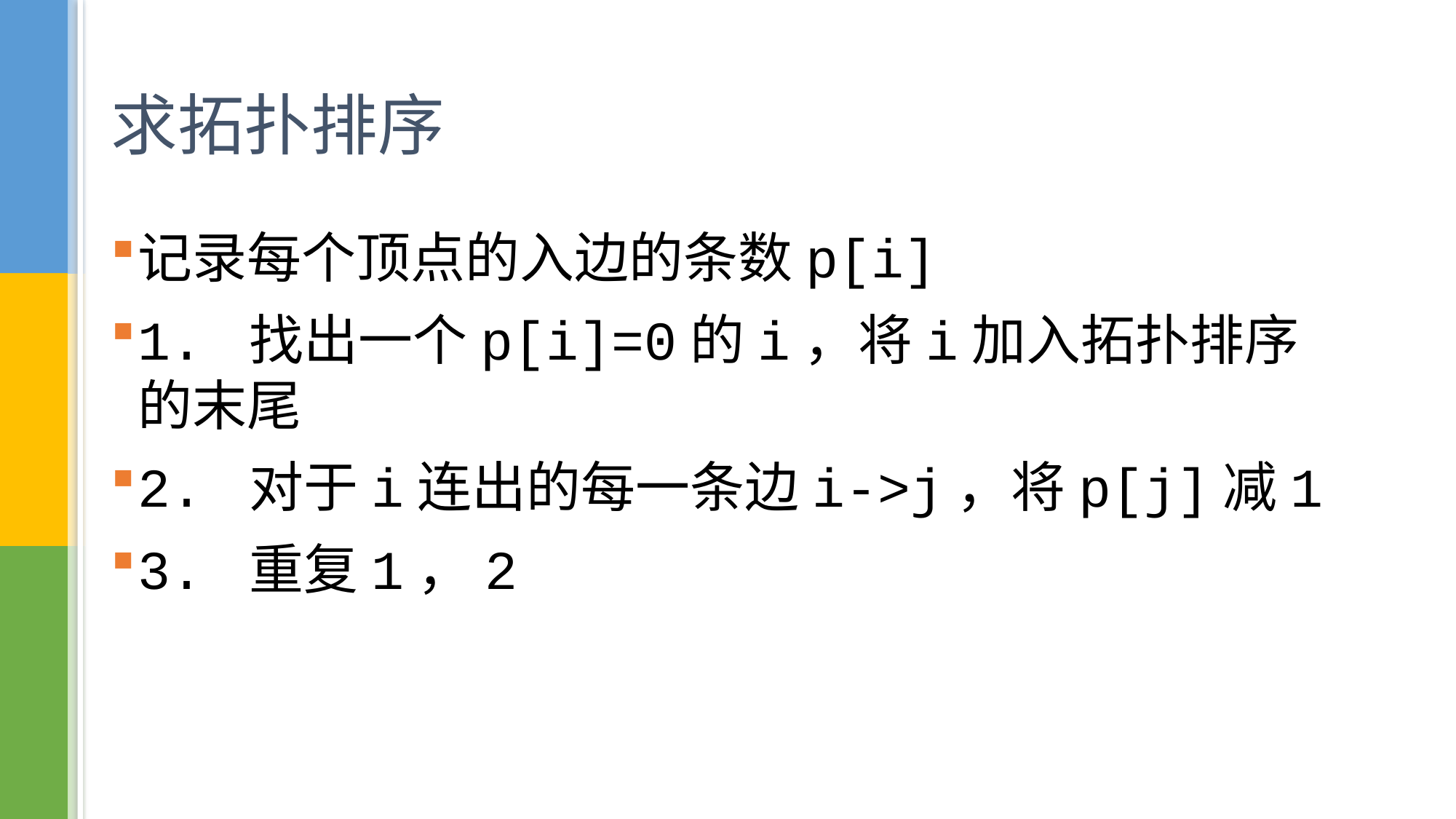

# 求拓扑排序
记录每个顶点的入边的条数p[i]
1. 找出一个p[i]=0的i，将i加入拓扑排序的末尾
2. 对于i连出的每一条边i->j，将p[j]减1
3. 重复1，2